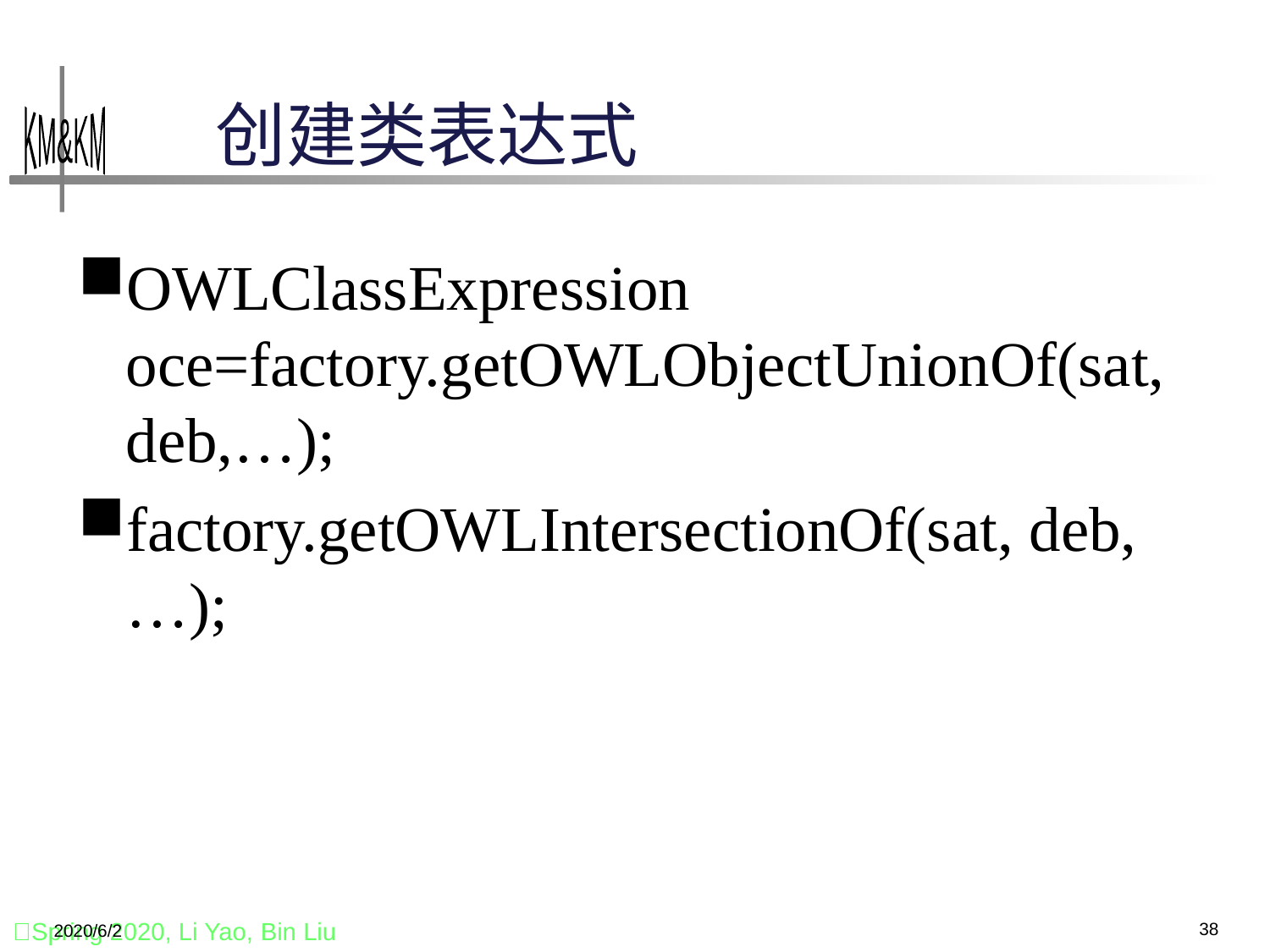

# 创建类表达式
OWLClassExpression oce=factory.getOWLObjectUnionOf(sat, deb,…);
factory.getOWLIntersectionOf(sat, deb,…);
38
2020/6/2